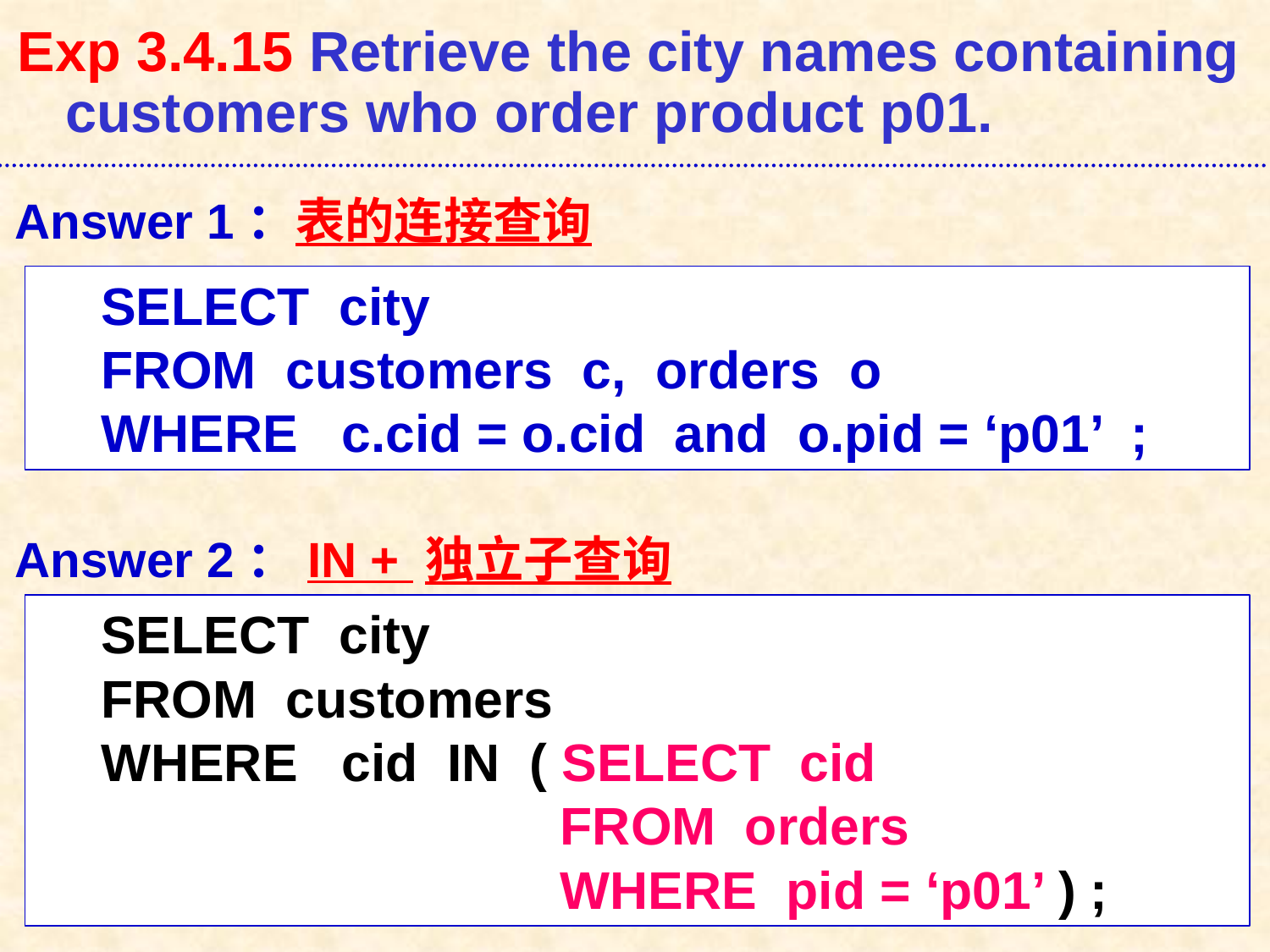

Exp 3.4.15 Retrieve the city names containing customers who order product p01.

Answer 1：表的连接查询
SELECT  city
FROM  customers  c,  orders  o
WHERE   c.cid = o.cid  and  o.pid = ‘p01’  ;
Answer 2：IN + 独立子查询
SELECT  city
FROM  customers
WHERE   cid  IN  ( SELECT  cid
			 FROM  orders
			 WHERE  pid = ‘p01’ ) ;
95